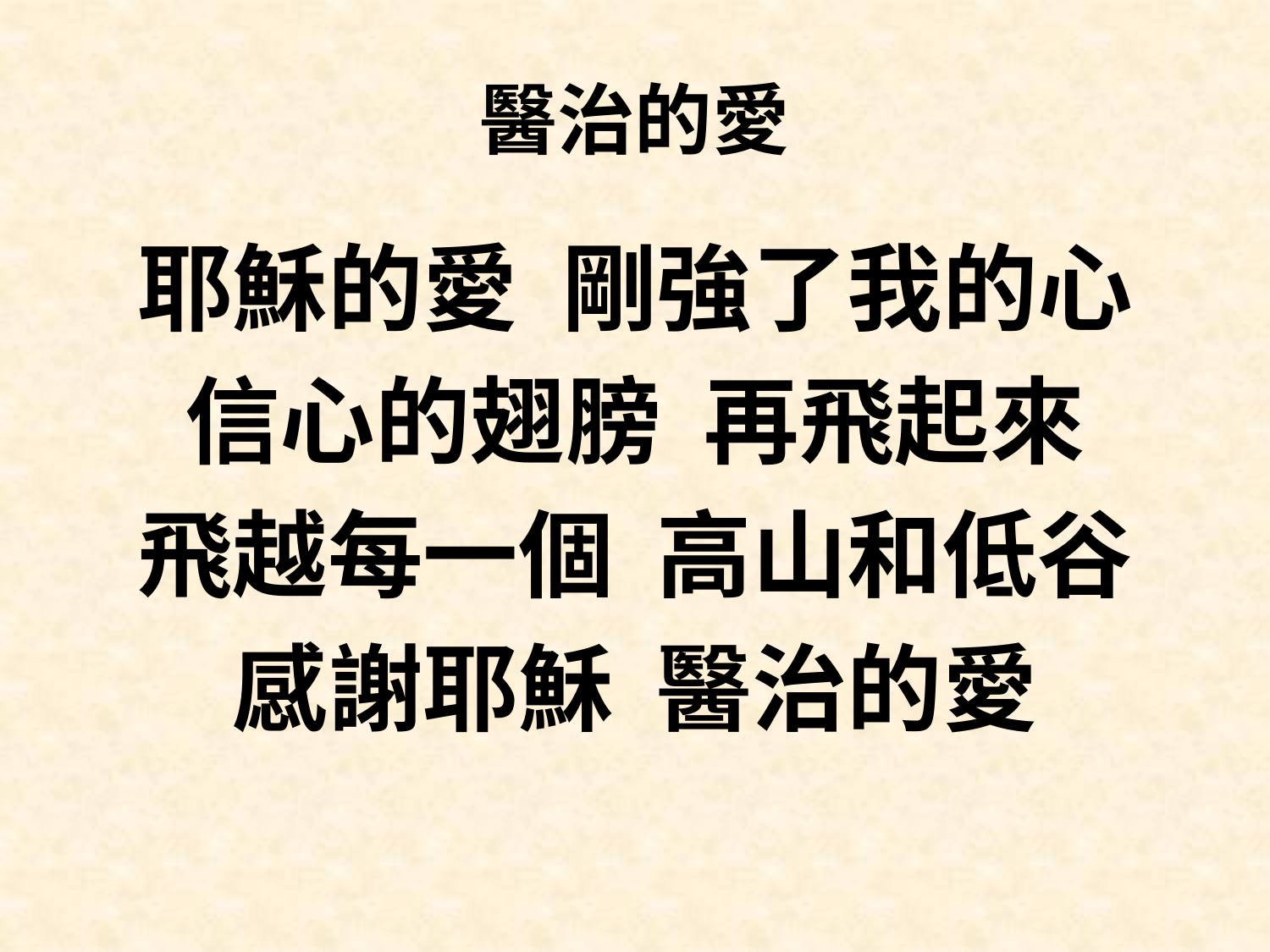

# 醫治的愛
耶穌的愛  剛強了我的心
信心的翅膀  再飛起來
飛越每一個  高山和低谷
感謝耶穌  醫治的愛